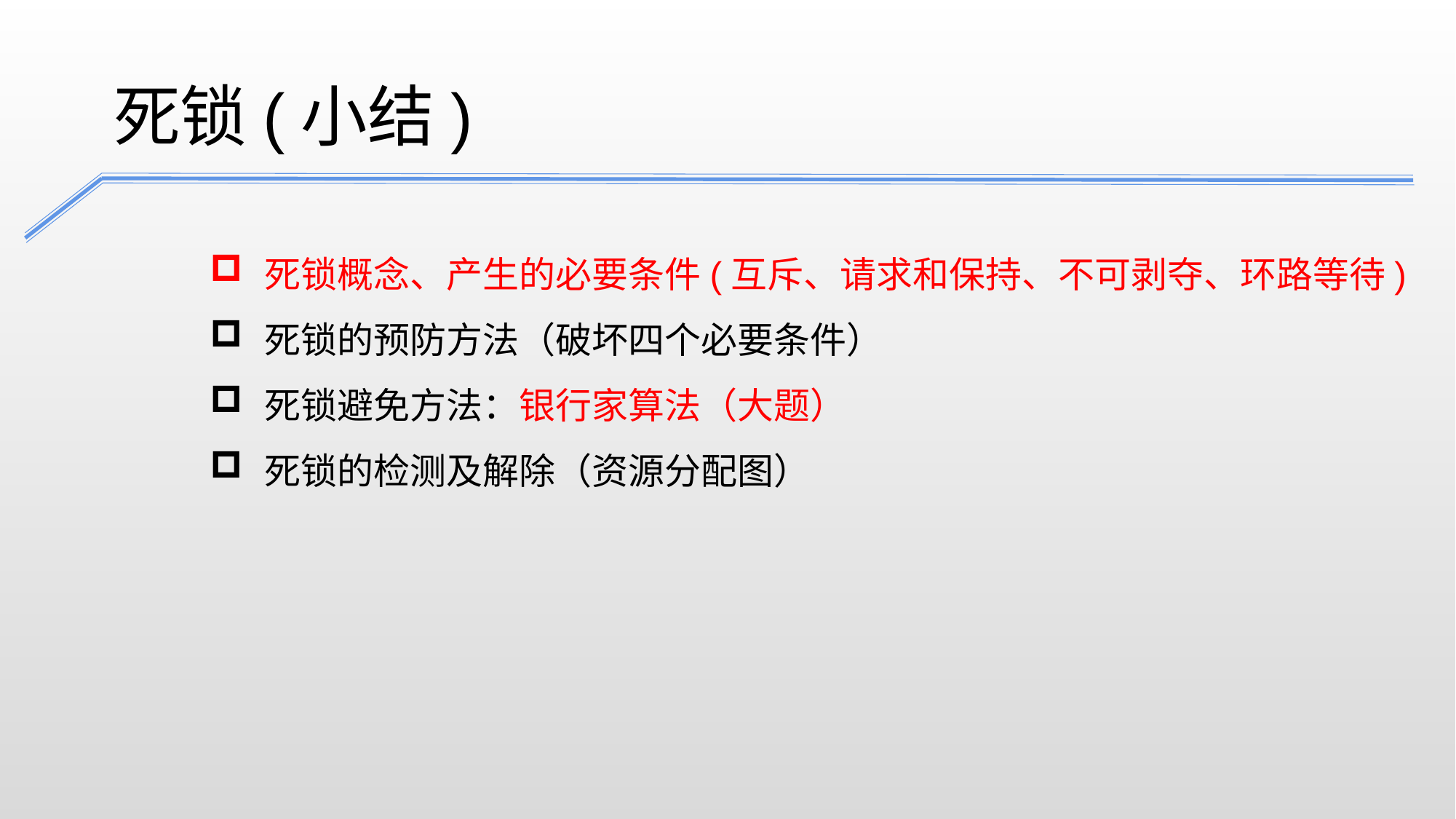

死锁(小结)

死锁概念、产生的必要条件(互斥、请求和保持、不可剥夺、环路等待)
死锁的预防方法（破坏四个必要条件）
死锁避免方法：银行家算法（大题）
死锁的检测及解除（资源分配图）